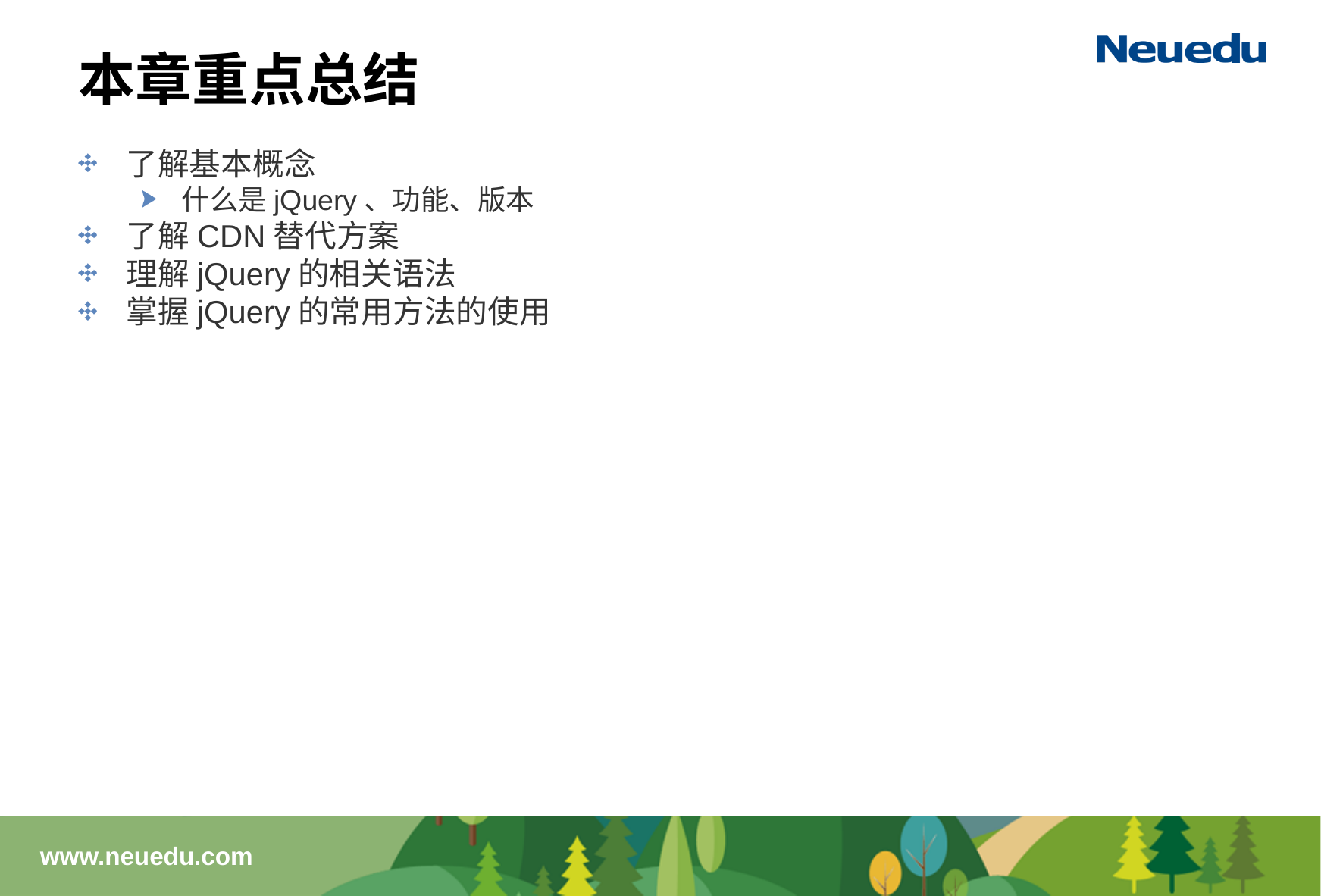

# 本章重点总结
了解基本概念
什么是jQuery、功能、版本
了解CDN替代方案
理解jQuery的相关语法
掌握jQuery的常用方法的使用